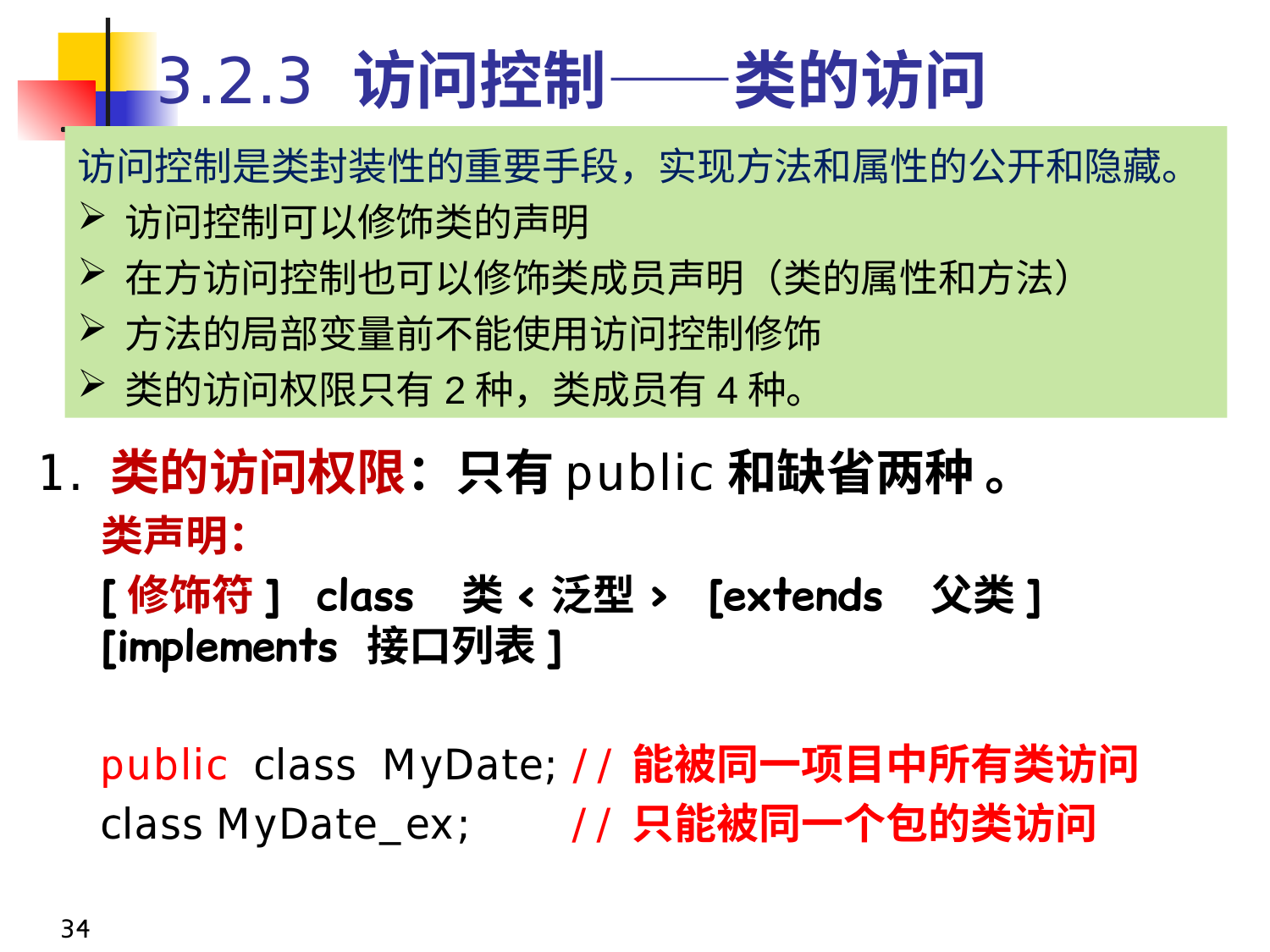

# 3.2.3 访问控制——类的访问
访问控制是类封装性的重要手段，实现方法和属性的公开和隐藏。
访问控制可以修饰类的声明
在方访问控制也可以修饰类成员声明（类的属性和方法）
方法的局部变量前不能使用访问控制修饰
类的访问权限只有2种，类成员有4种。

1. 类的访问权限：只有public和缺省两种 。
类声明：
[修饰符]  class  类<泛型>  [extends  父类]  [implements 接口列表]

public  class  MyDate; //能被同一项目中所有类访问
class MyDate_ex;        //只能被同一个包的类访问

34